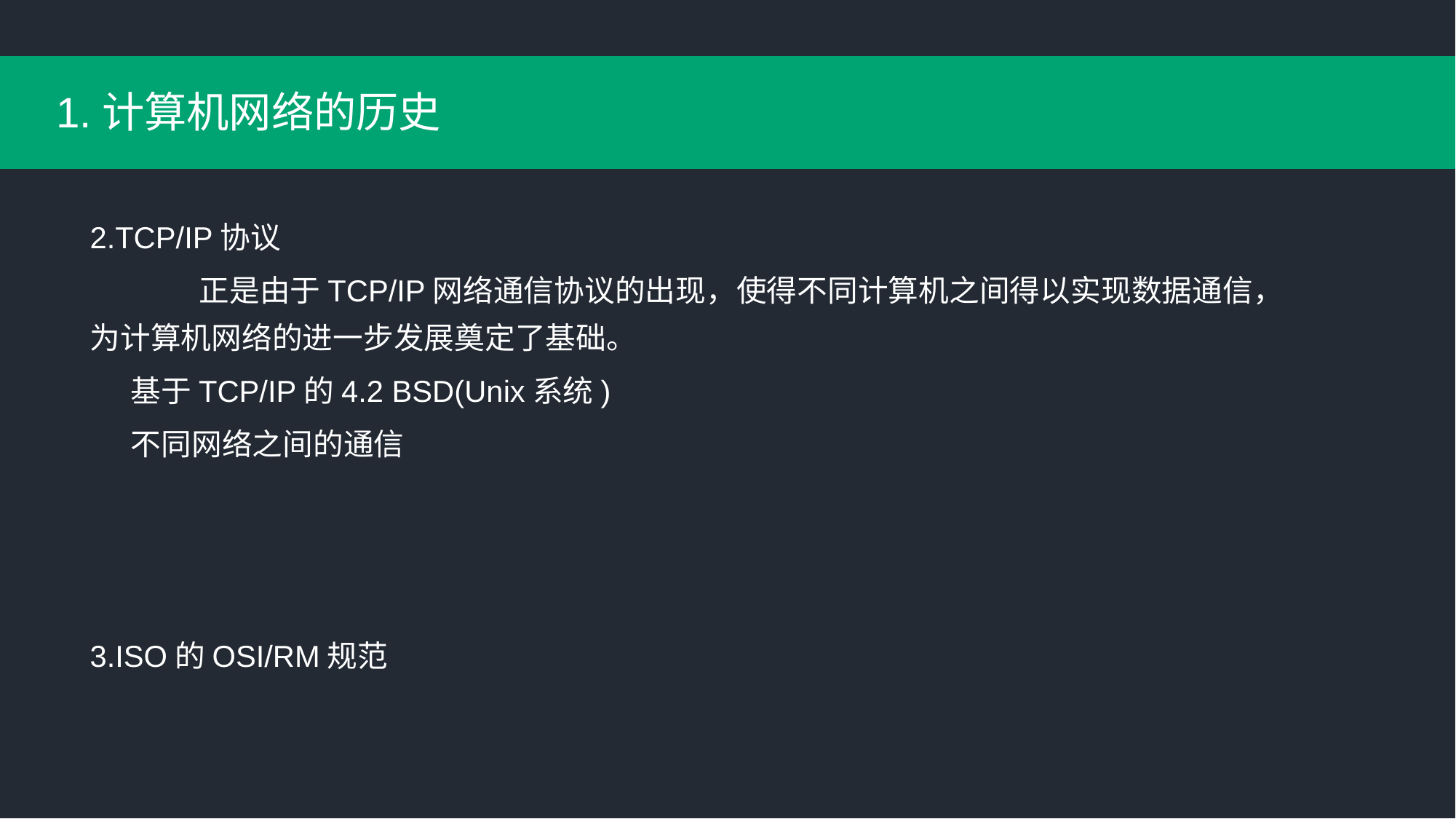

1.计算机网络的历史
# 2.TCP/IP协议
	正是由于TCP/IP网络通信协议的出现，使得不同计算机之间得以实现数据通信，为计算机网络的进一步发展奠定了基础。
基于TCP/IP的4.2 BSD(Unix系统)
不同网络之间的通信

3.ISO的OSI/RM规范